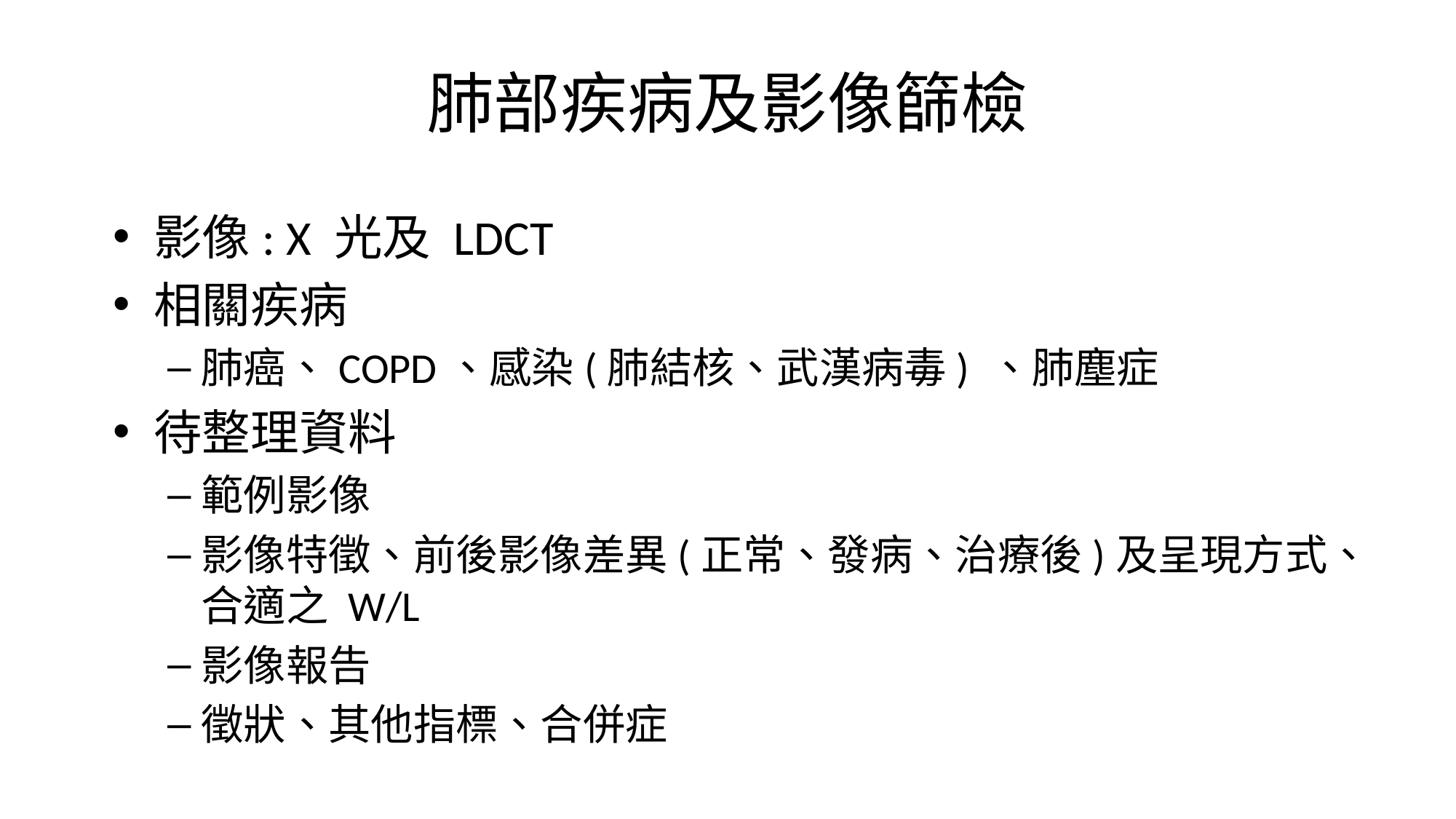

# 肺部疾病及影像篩檢
影像: X 光及 LDCT
相關疾病
肺癌、COPD、感染(肺結核、武漢病毒) 、肺塵症
待整理資料
範例影像
影像特徵、前後影像差異(正常、發病、治療後)及呈現方式、合適之 W/L
影像報告
徵狀、其他指標、合併症